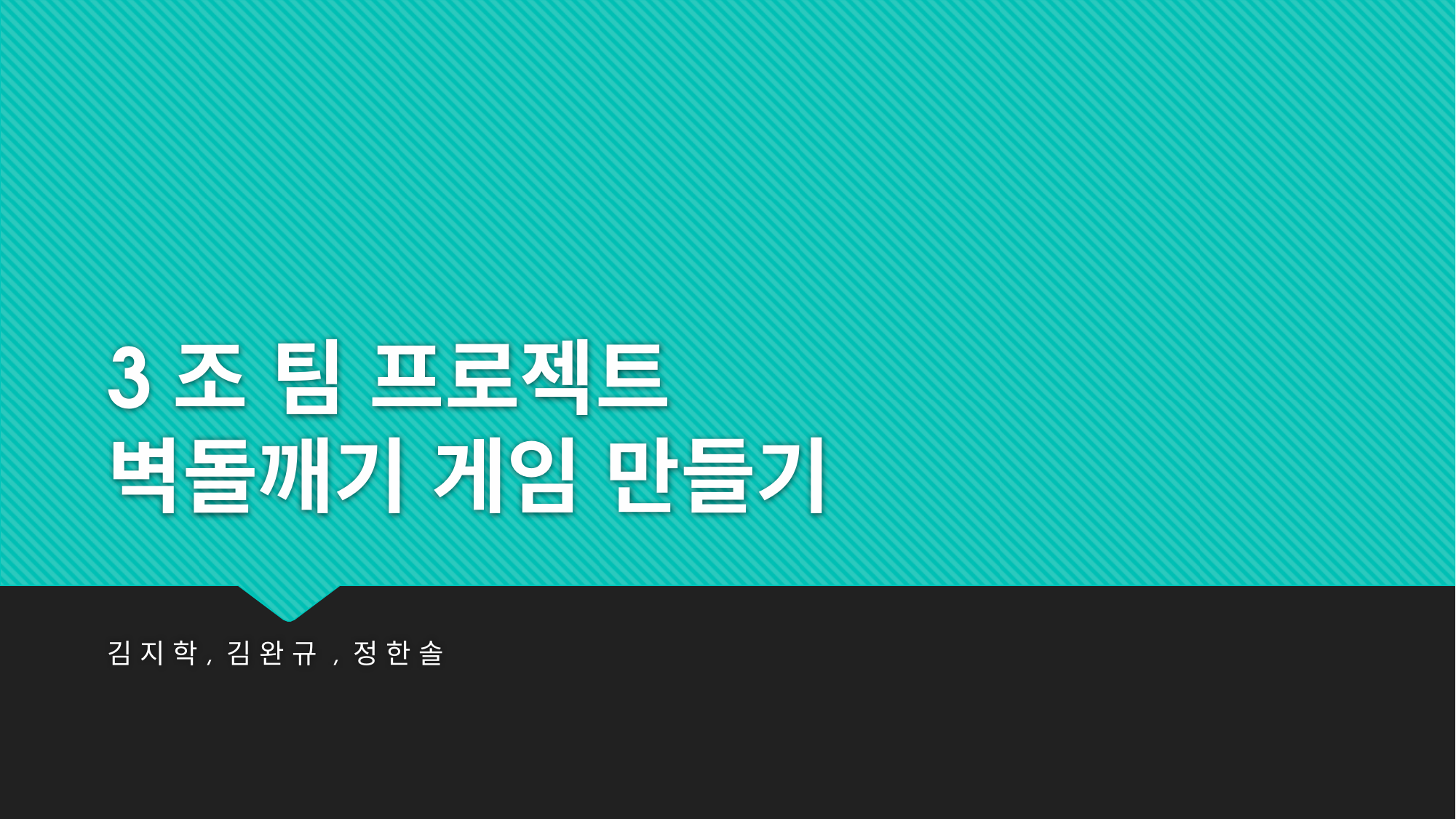

# 3조 팀 프로젝트 벽돌깨기 게임 만들기
김 지 학, 김 완 규 , 정 한 솔